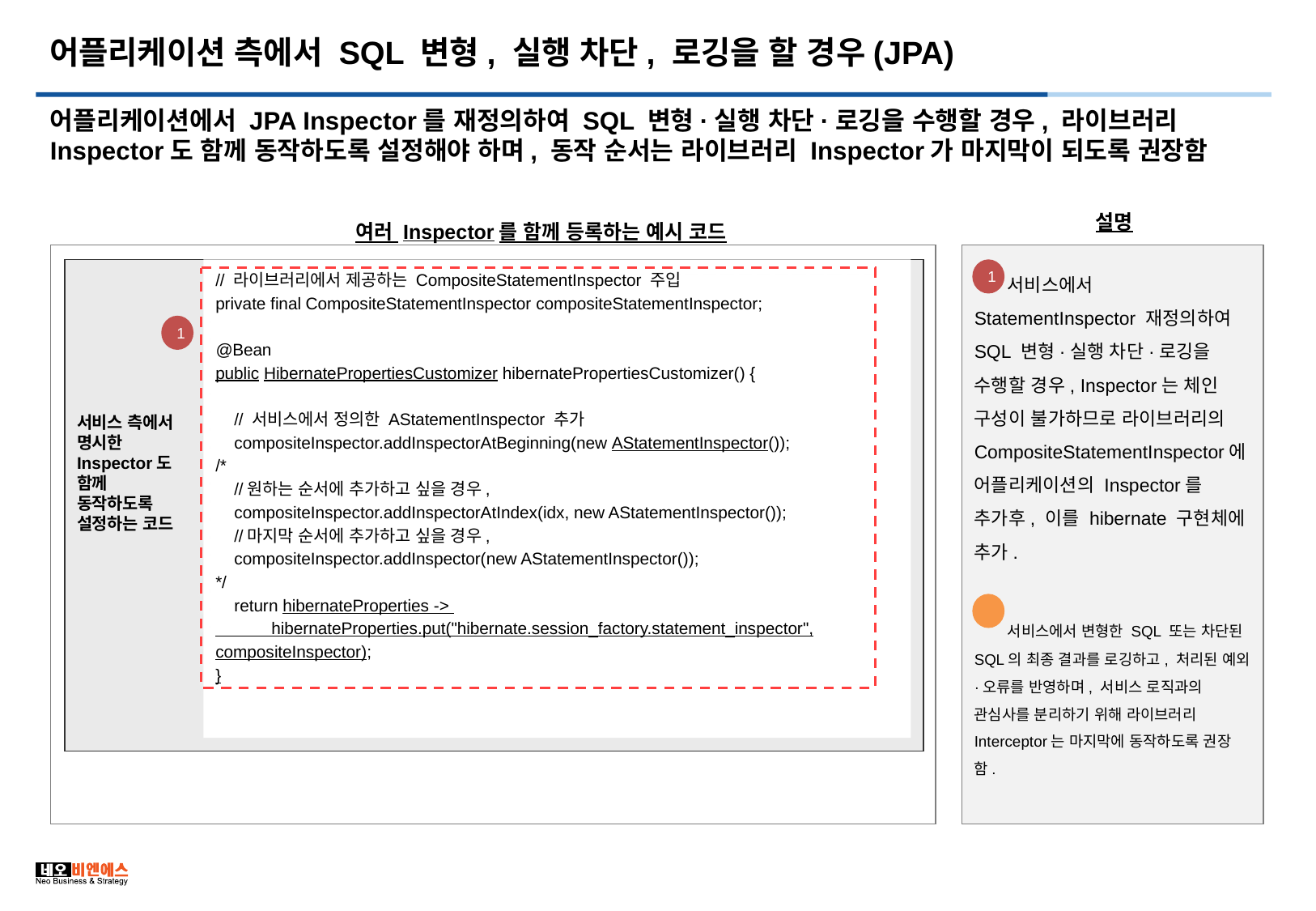

# 어플리케이션 측에서 SQL 변형, 실행 차단, 로깅을 할 경우(JPA)
어플리케이션에서 JPA Inspector를 재정의하여 SQL 변형·실행 차단·로깅을 수행할 경우, 라이브러리 Inspector도 함께 동작하도록 설정해야 하며, 동작 순서는 라이브러리 Inspector가 마지막이 되도록 권장함
설명
여러 Inspector를 함께 등록하는 예시 코드

     서비스에서 StatementInspector 재정의하여 SQL 변형·실행 차단·로깅을 수행할 경우, Inspector는 체인 구성이 불가하므로 라이브러리의 CompositeStatementInspector에 어플리케이션의 Inspector를 추가후, 이를 hibernate 구현체에 추가.

     서비스에서 변형한 SQL 또는 차단된 SQL의 최종 결과를 로깅하고, 처리된 예외·오류를 반영하며, 서비스 로직과의 관심사를 분리하기 위해 라이브러리 Interceptor는 마지막에 동작하도록 권장함.

// 라이브러리에서 제공하는 CompositeStatementInspector 주입
private final CompositeStatementInspector compositeStatementInspector;

@Bean
public HibernatePropertiesCustomizer hibernatePropertiesCustomizer() {

    // 서비스에서 정의한 AStatementInspector 추가
    compositeInspector.addInspectorAtBeginning(new AStatementInspector());
/*
    //원하는 순서에 추가하고 싶을 경우,
    compositeInspector.addInspectorAtIndex(idx, new AStatementInspector());
    //마지막 순서에 추가하고 싶을 경우,
    compositeInspector.addInspector(new AStatementInspector());
*/
    return hibernateProperties ->
            hibernateProperties.put("hibernate.session_factory.statement_inspector", compositeInspector);
}

1

1

서비스 측에서 명시한 Inspector도 함께 동작하도록 설정하는 코드
3